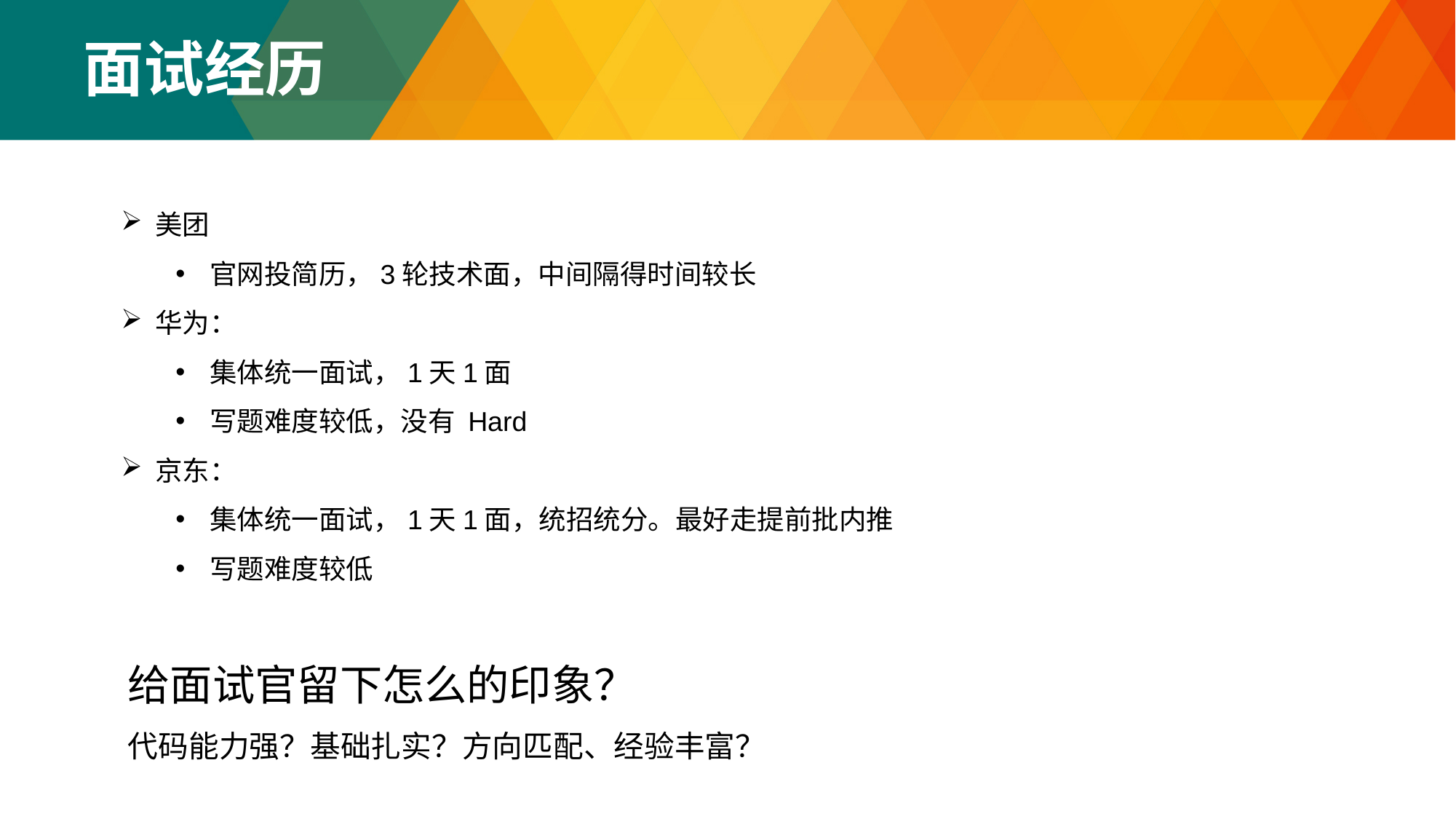

面试经历

美团
官网投简历，3轮技术面，中间隔得时间较长
华为：
集体统一面试，1天1面
写题难度较低，没有 Hard
京东：
集体统一面试，1天1面，统招统分。最好走提前批内推
写题难度较低
给面试官留下怎么的印象？
代码能力强？基础扎实？方向匹配、经验丰富？